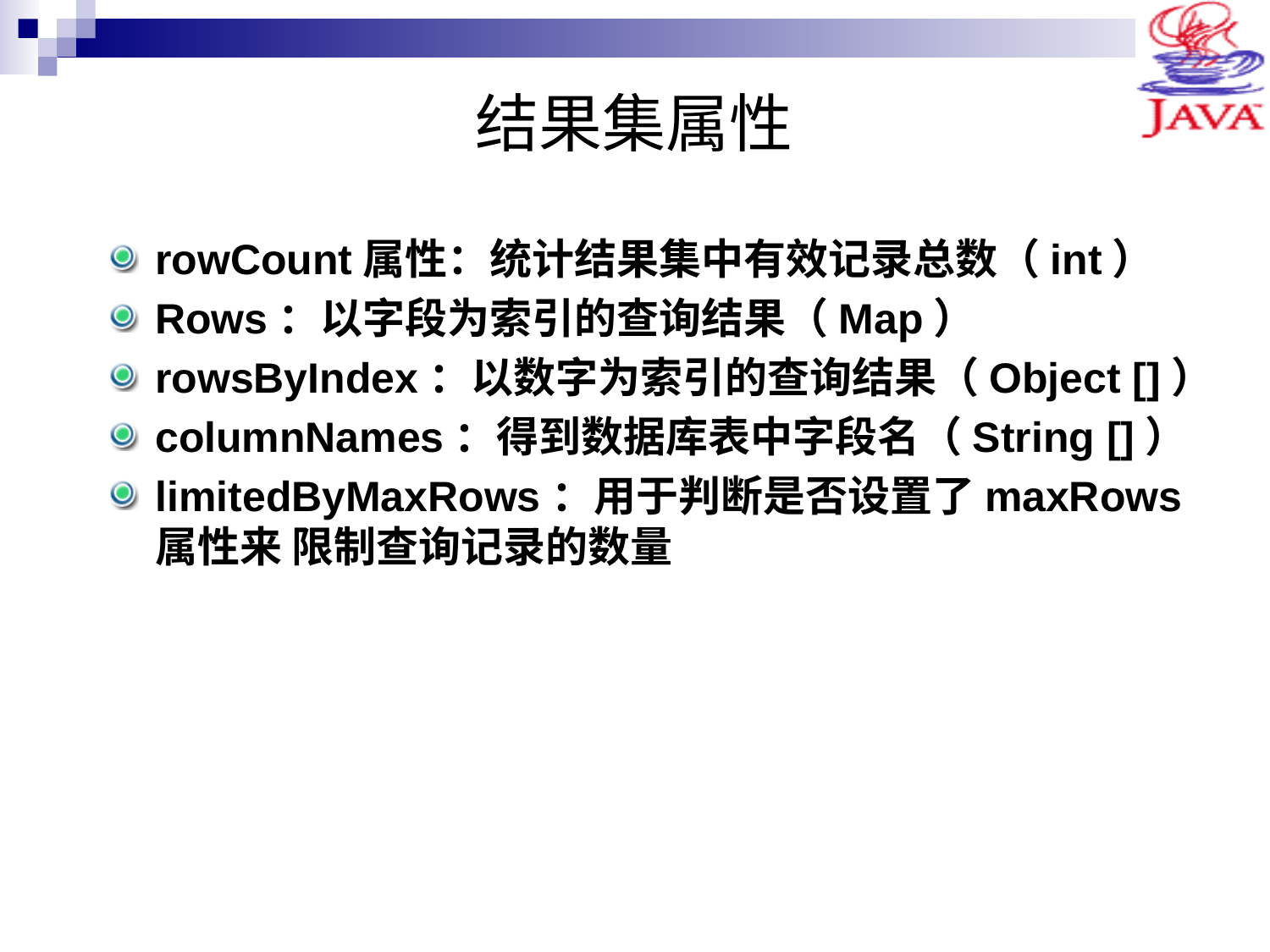

# 结果集属性
rowCount属性：统计结果集中有效记录总数（int）
Rows：以字段为索引的查询结果（Map）
rowsByIndex：以数字为索引的查询结果（Object []）
columnNames：得到数据库表中字段名（String []）
limitedByMaxRows：用于判断是否设置了maxRows属性来 限制查询记录的数量